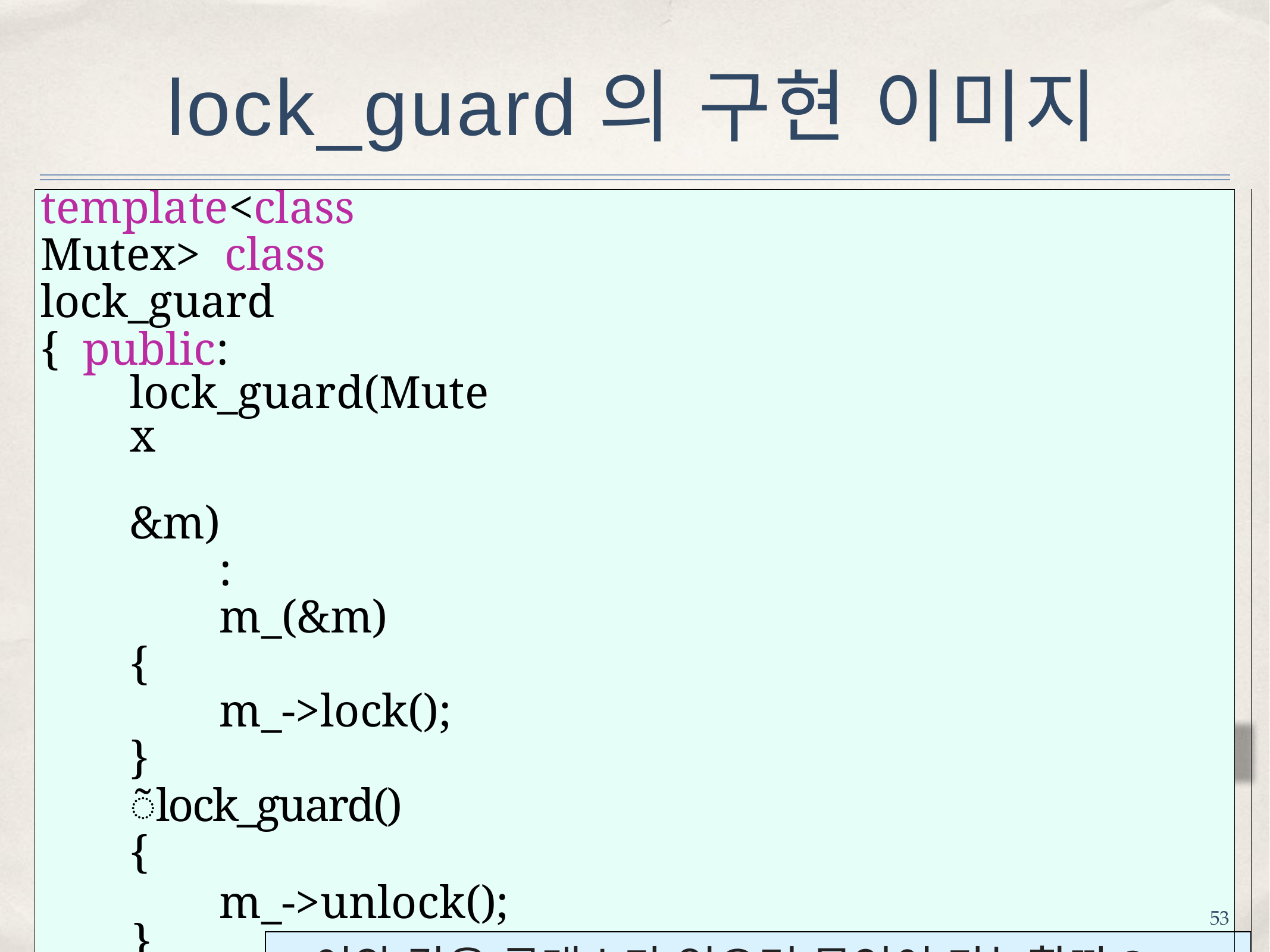

# lock_guard의 구현 이미지
| template<class Mutex> class lock\_guard { public: lock\_guard(Mutex &m) : m\_(&m) { m\_->lock(); } ̃lock\_guard() { m\_->unlock(); |  |  |
| --- | --- | --- |
| } | 이와 같은 클래스가 있으면 무엇이 가능할까? |  |
| private: Mutex \*m\_; }; |  |  |

53